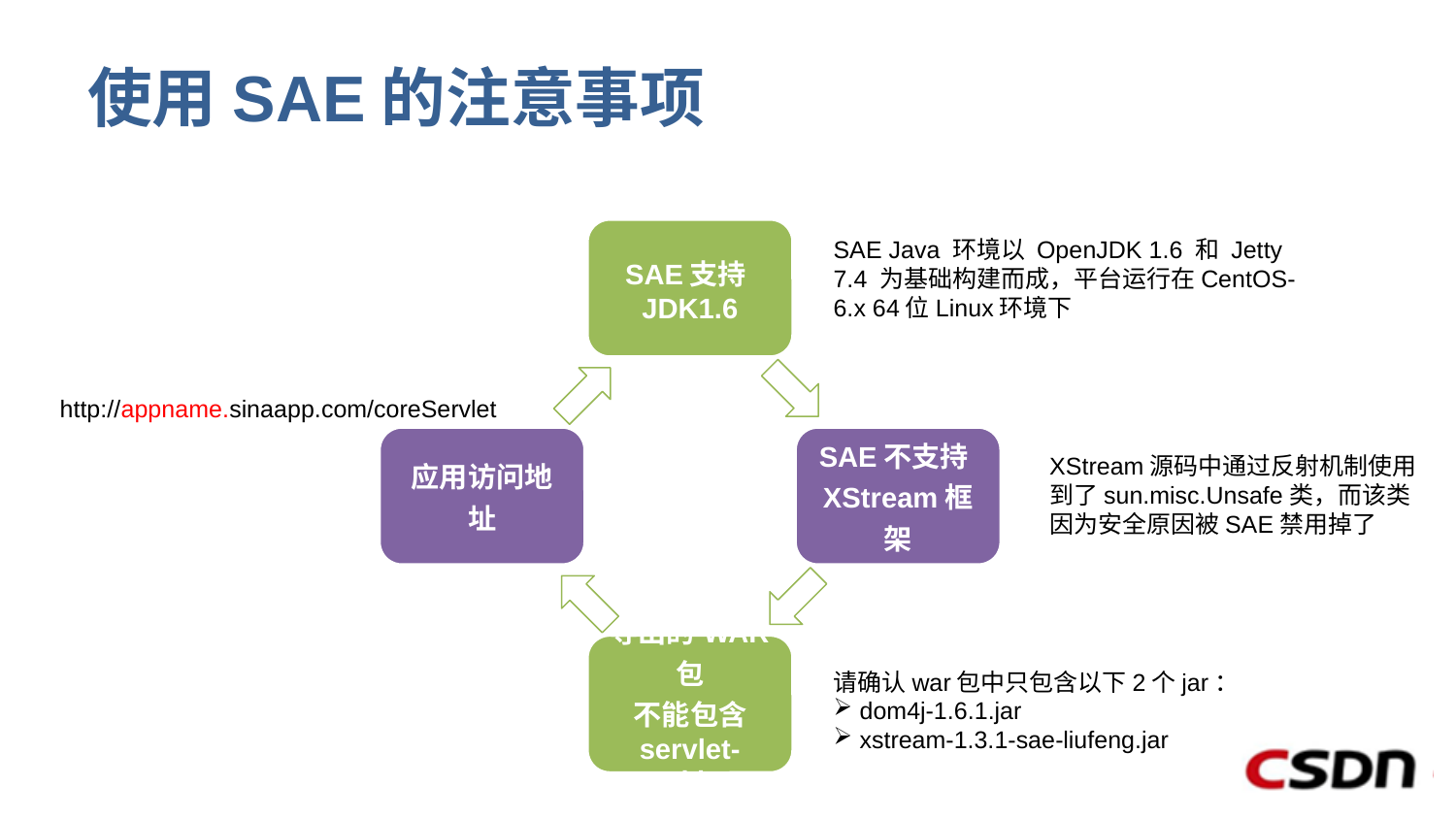

# 使用SAE的注意事项
SAE支持JDK1.6
SAE不支持XStream框架
导出的WAR包
不能包含
servlet-api.jar
应用访问地址
SAE Java 环境以 OpenJDK 1.6 和 Jetty 7.4 为基础构建而成，平台运行在CentOS-6.x 64位Linux环境下
http://appname.sinaapp.com/coreServlet
XStream源码中通过反射机制使用到了sun.misc.Unsafe类，而该类因为安全原因被SAE禁用掉了
请确认war包中只包含以下2个jar：
 dom4j-1.6.1.jar
 xstream-1.3.1-sae-liufeng.jar